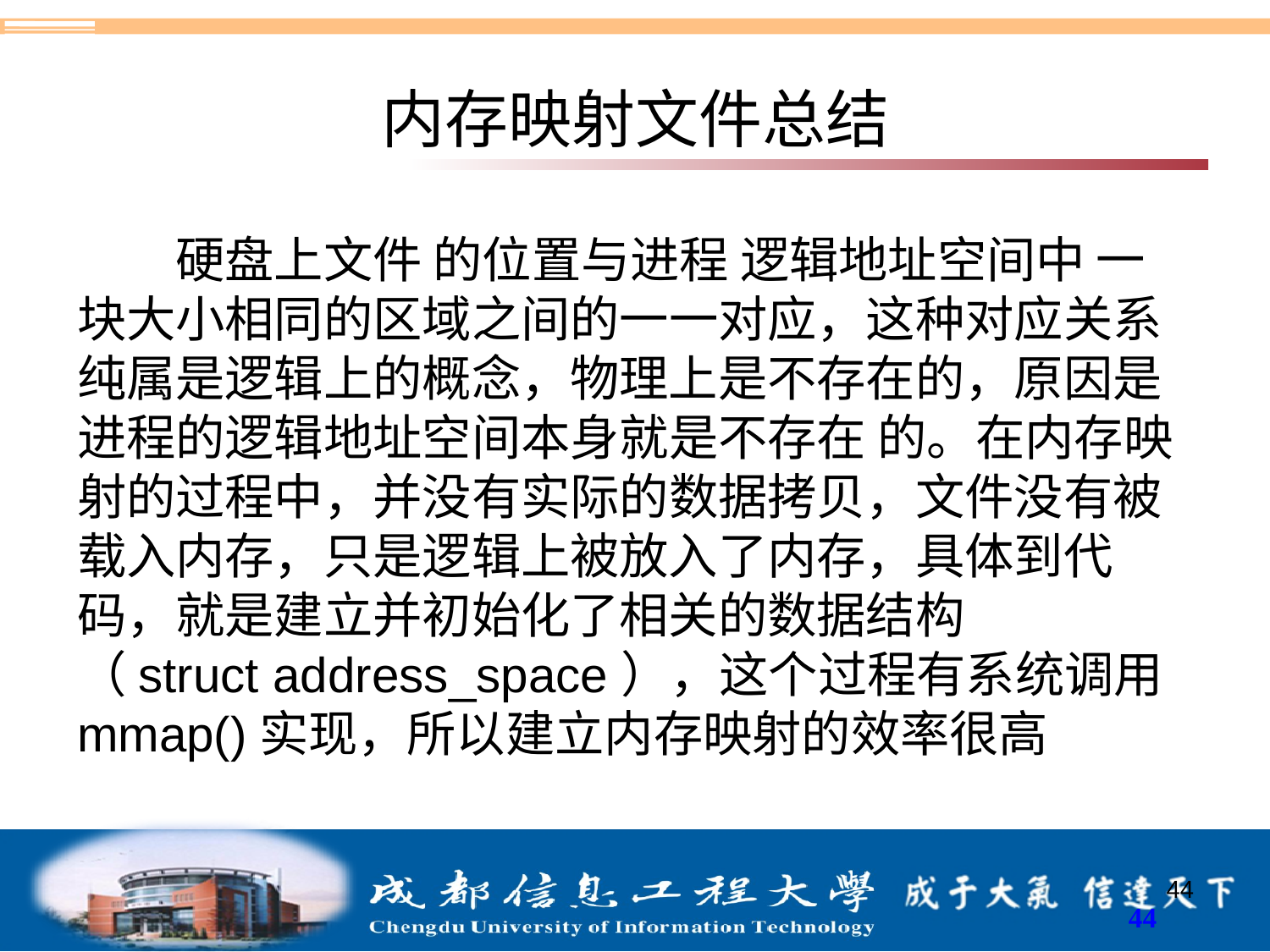

# 内存映射文件总结
硬盘上文件 的位置与进程 逻辑地址空间中 一块大小相同的区域之间的一一对应，这种对应关系纯属是逻辑上的概念，物理上是不存在的，原因是进程的逻辑地址空间本身就是不存在 的。在内存映射的过程中，并没有实际的数据拷贝，文件没有被载入内存，只是逻辑上被放入了内存，具体到代码，就是建立并初始化了相关的数据结构 （struct address_space），这个过程有系统调用mmap()实现，所以建立内存映射的效率很高